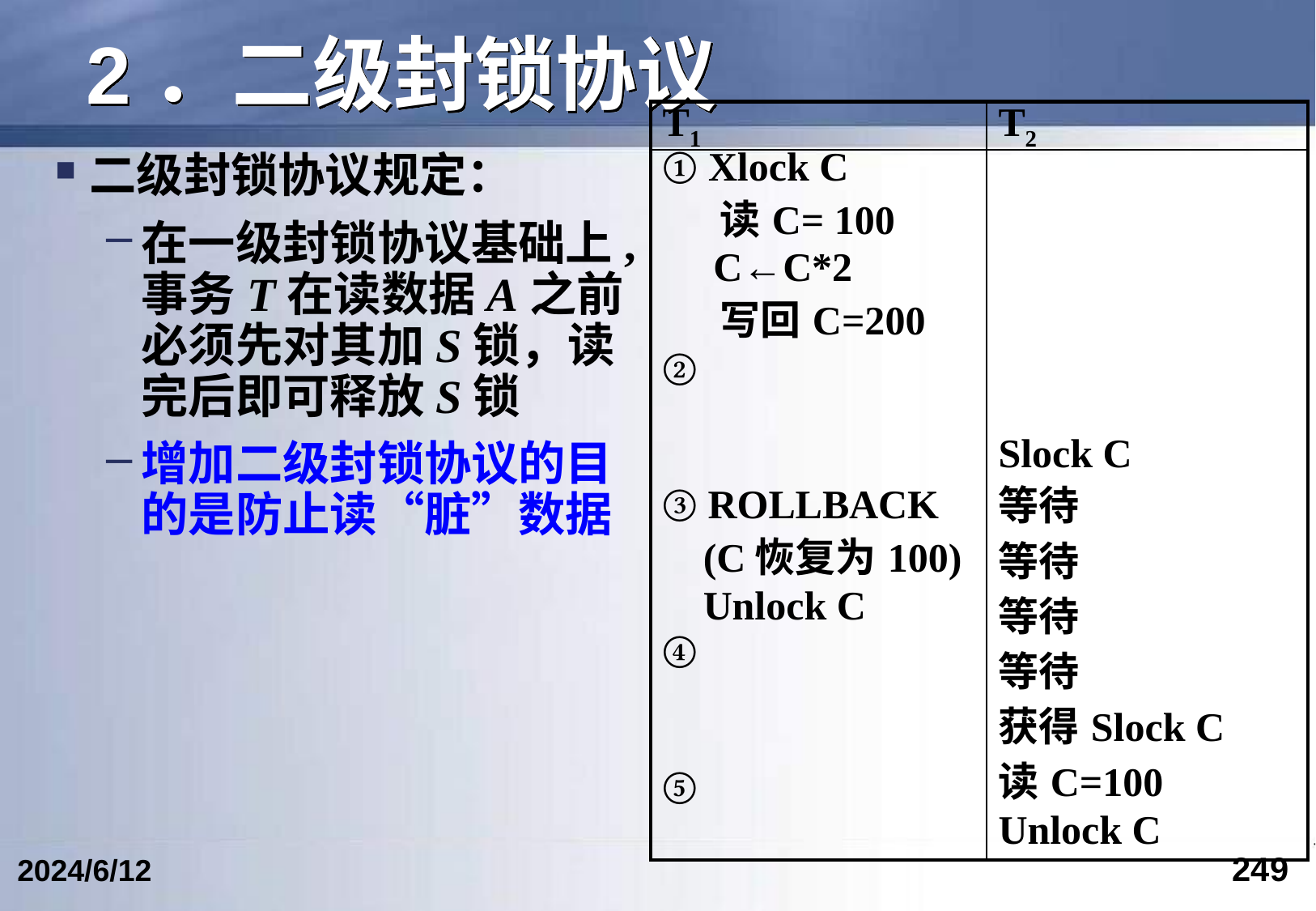

# 2．二级封锁协议
| T1 | T2 |
| --- | --- |
| ① Xlock C 读C= 100 C←C\*2 写回C=200 ②   ③ ROLLBACK (C恢复为100) Unlock C ④   ⑤ | Slock C 等待 等待 等待 等待 获得Slock C 读C=100 Unlock C |
二级封锁协议规定：
在一级封锁协议基础上,事务T在读数据A之前必须先对其加S锁，读完后即可释放S锁
增加二级封锁协议的目的是防止读“脏”数据
249
2024/6/12